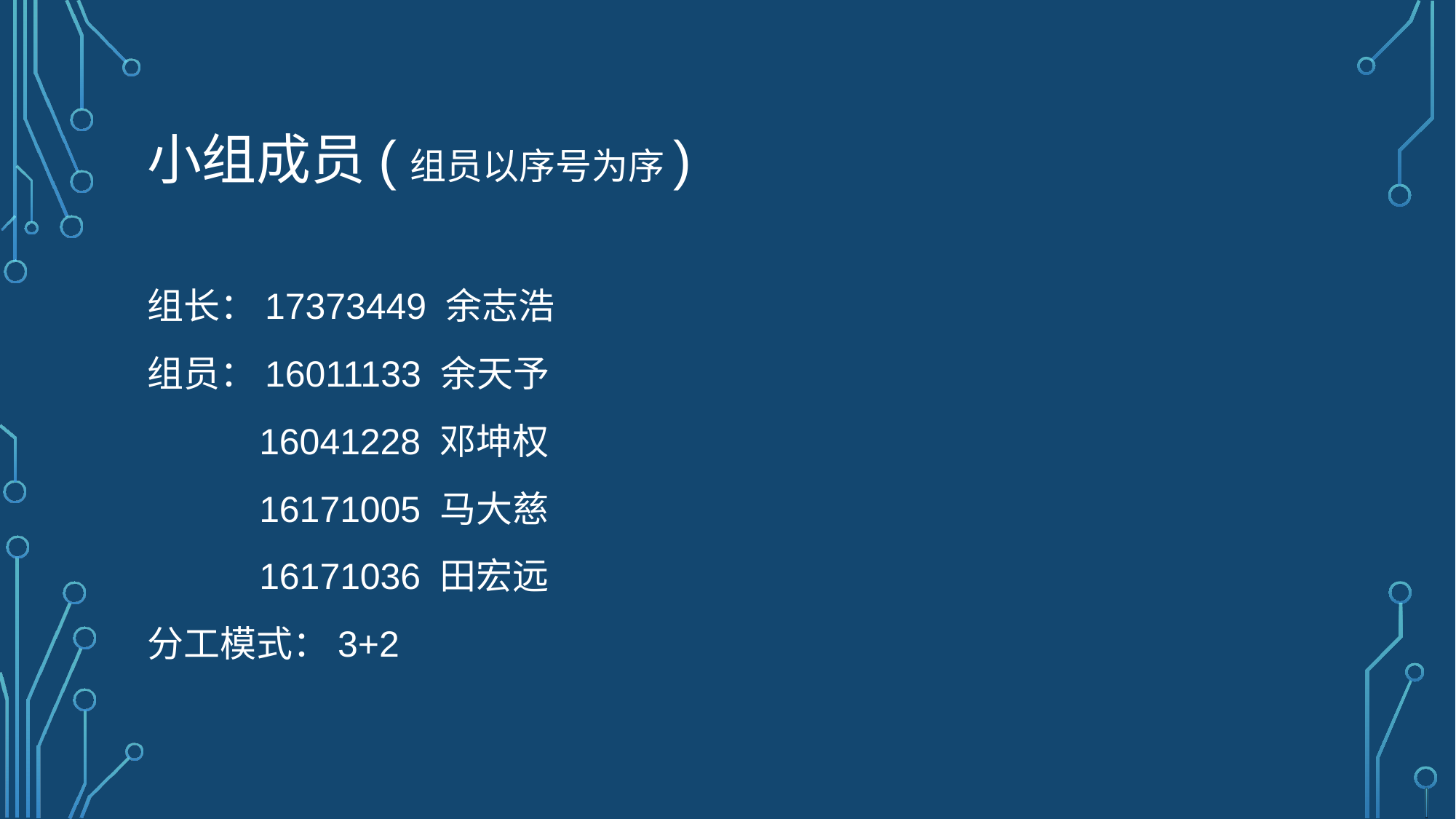

# 小组成员(组员以序号为序)
组长：17373449 余志浩
组员：16011133 余天予
           16041228 邓坤权
           16171005 马大慈
           16171036 田宏远
分工模式：3+2